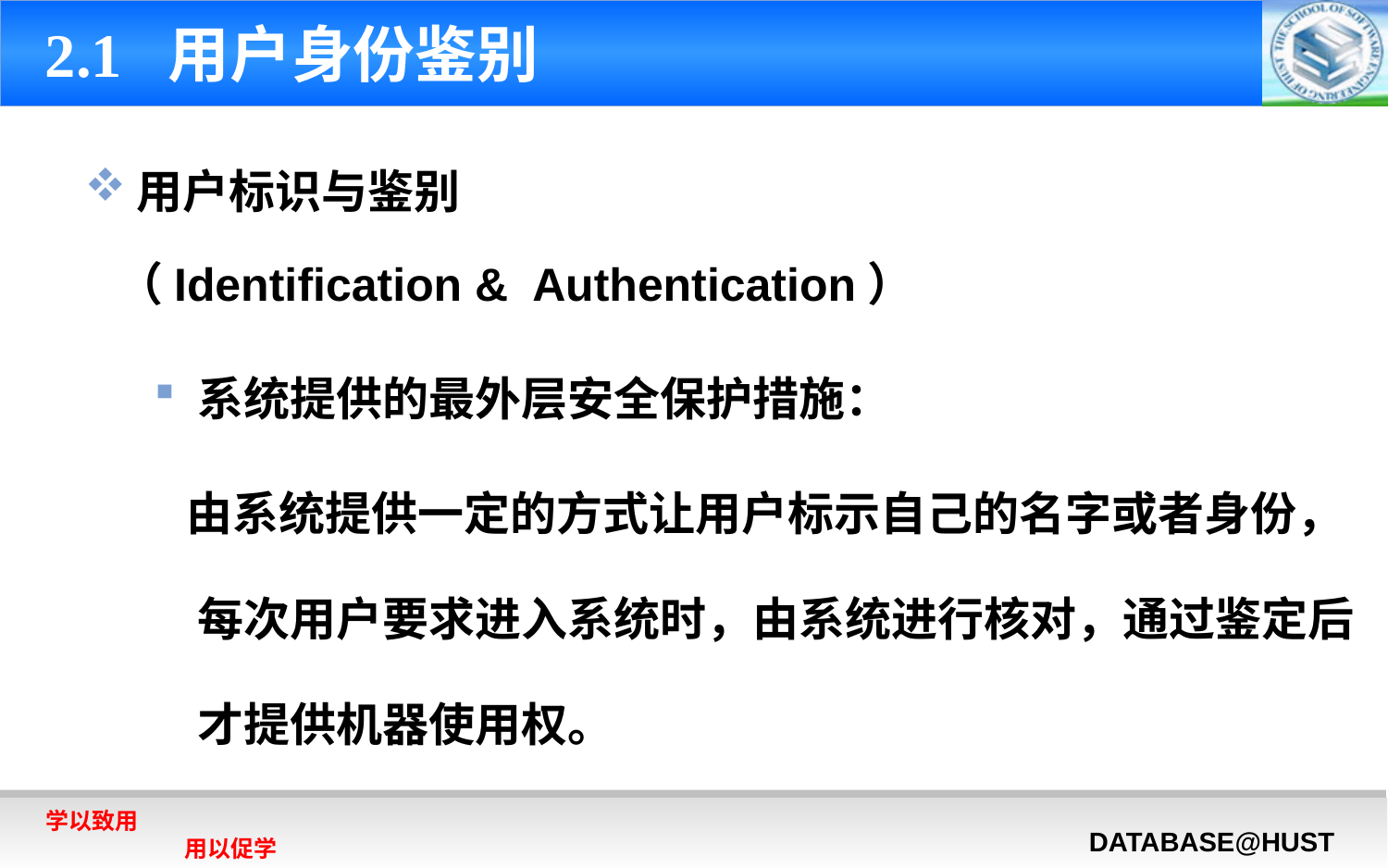

# 2.1  用户身份鉴别
用户标识与鉴别
  （Identification &  Authentication）
系统提供的最外层安全保护措施：
  由系统提供一定的方式让用户标示自己的名字或者身份，每次用户要求进入系统时，由系统进行核对，通过鉴定后才提供机器使用权。